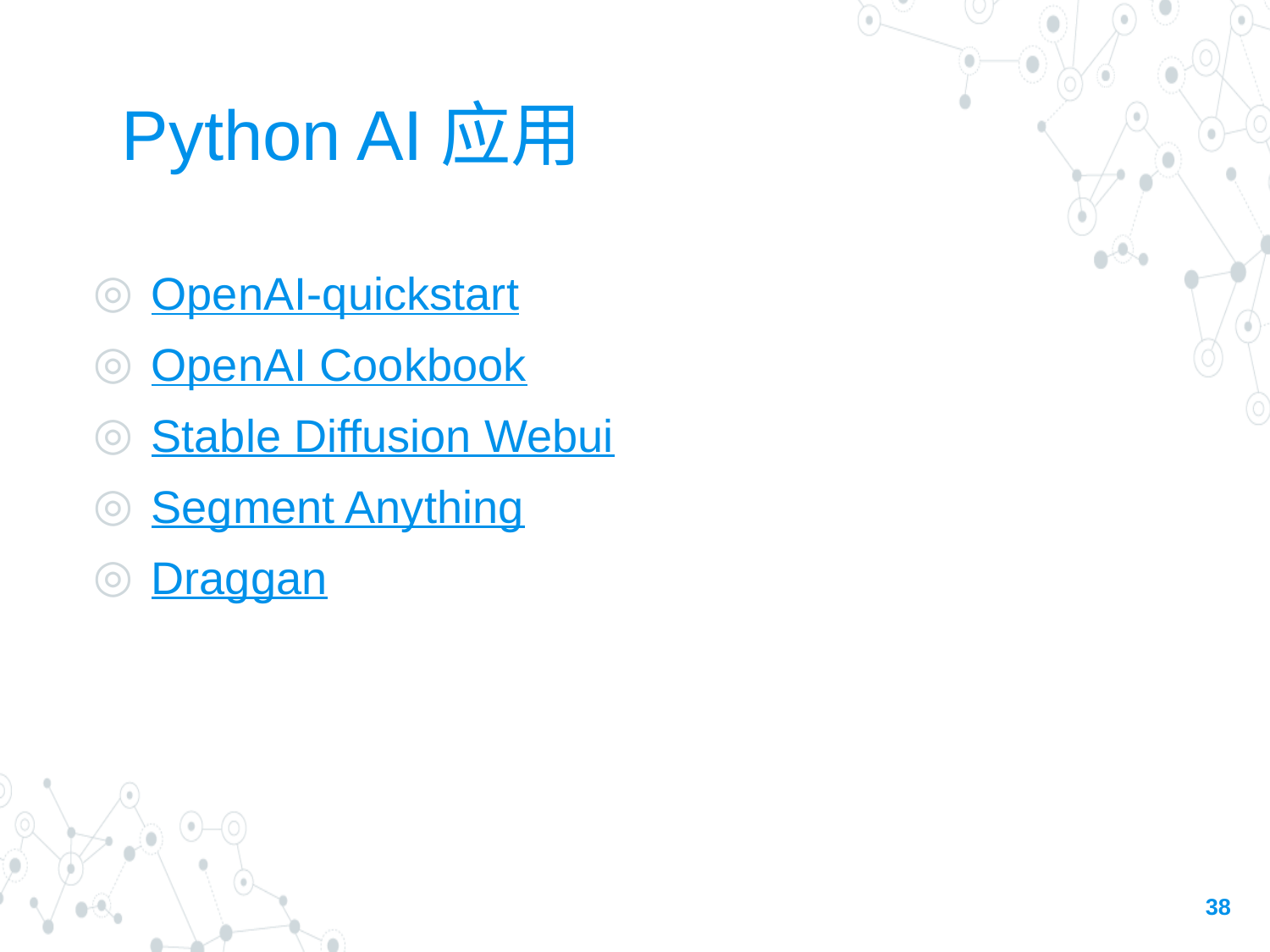

# Python AI应用
OpenAI-quickstart
OpenAI Cookbook
Stable Diffusion Webui
Segment Anything
Draggan

38